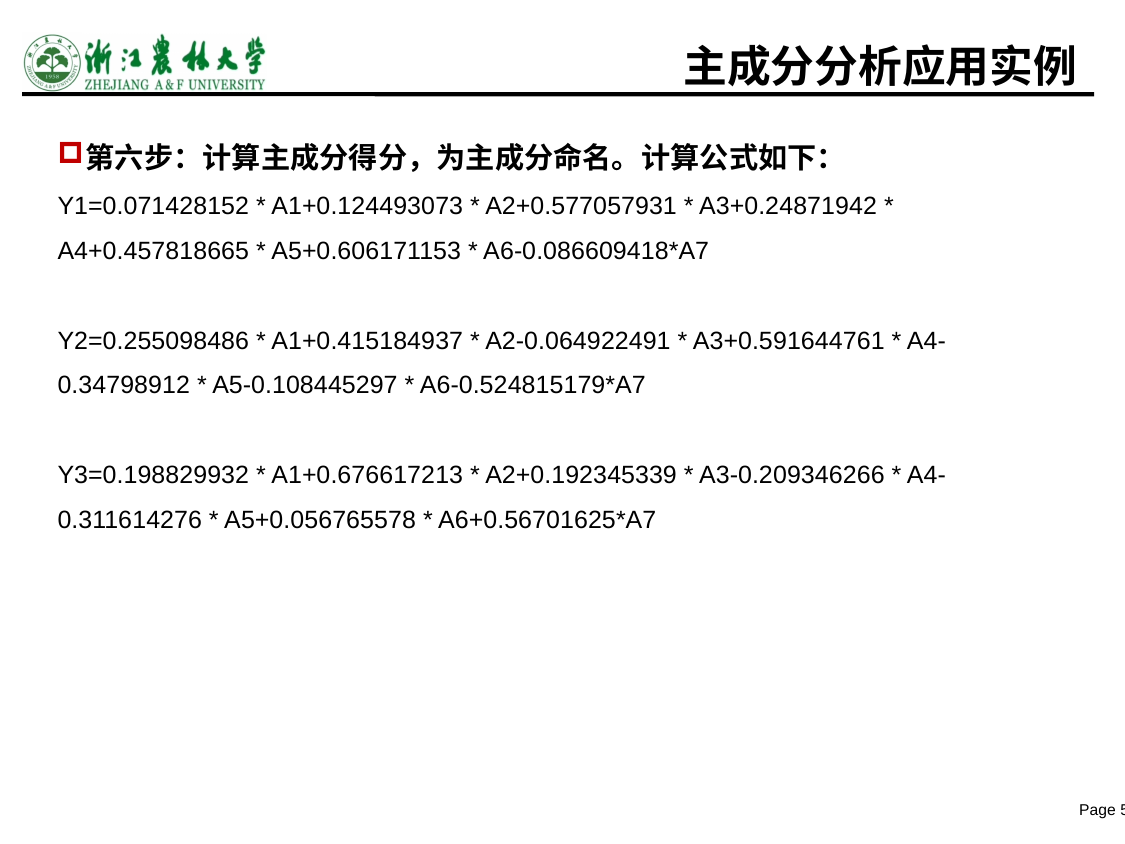

主成分分析应用实例
第六步：计算主成分得分，为主成分命名。计算公式如下：
Y1=0.071428152 * A1+0.124493073 * A2+0.577057931 * A3+0.24871942 *  A4+0.457818665 * A5+0.606171153 * A6-0.086609418*A7

Y2=0.255098486 * A1+0.415184937 * A2-0.064922491 * A3+0.591644761 * A4-0.34798912 * A5-0.108445297 * A6-0.524815179*A7

Y3=0.198829932 * A1+0.676617213 * A2+0.192345339 * A3-0.209346266 * A4-0.311614276 * A5+0.056765578 * A6+0.56701625*A7